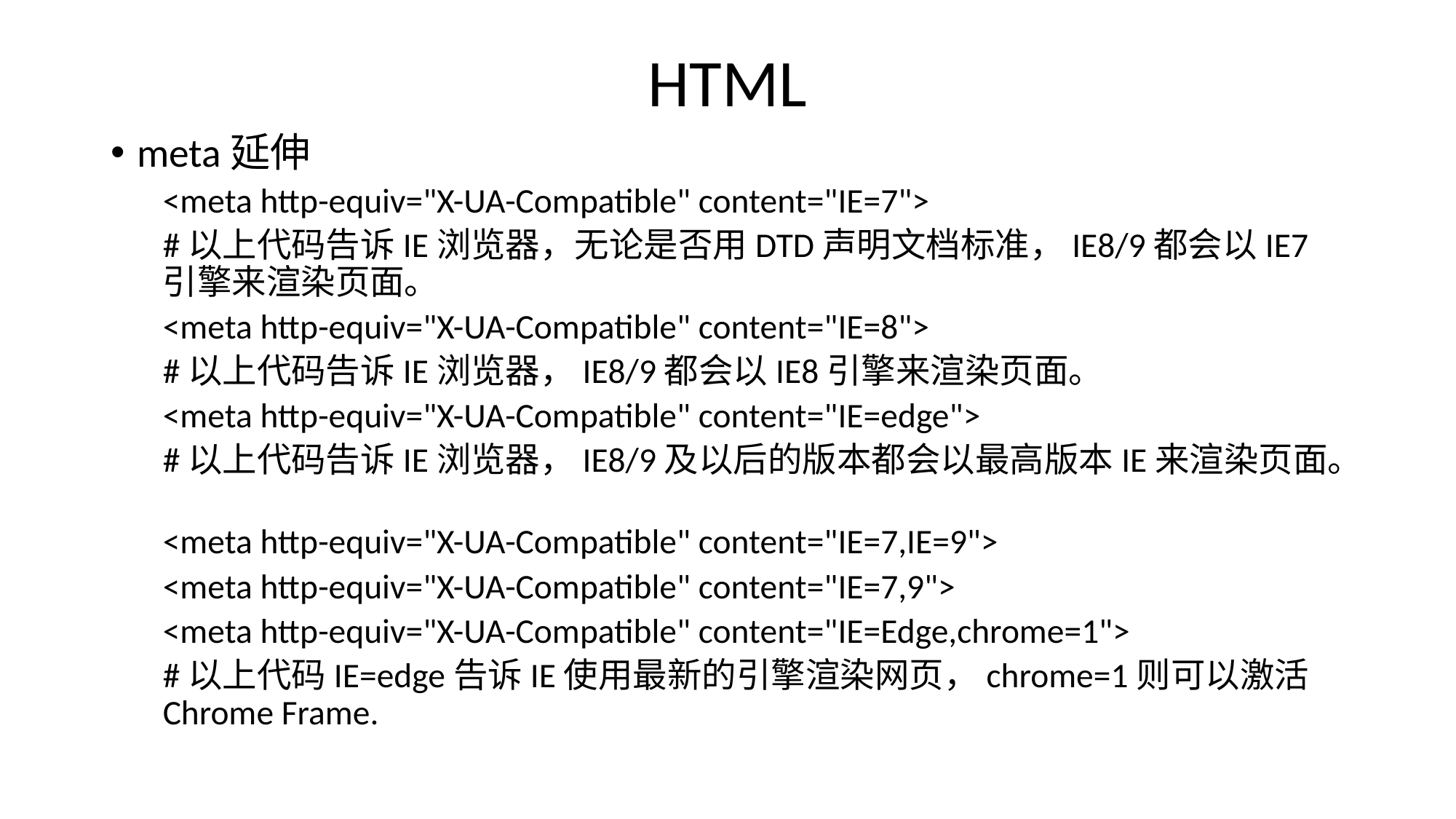

# HTML
meta延伸
<meta http-equiv="X-UA-Compatible" content="IE=7">
#以上代码告诉IE浏览器，无论是否用DTD声明文档标准，IE8/9都会以IE7引擎来渲染页面。
<meta http-equiv="X-UA-Compatible" content="IE=8">
#以上代码告诉IE浏览器，IE8/9都会以IE8引擎来渲染页面。
<meta http-equiv="X-UA-Compatible" content="IE=edge">
#以上代码告诉IE浏览器，IE8/9及以后的版本都会以最高版本IE来渲染页面。
<meta http-equiv="X-UA-Compatible" content="IE=7,IE=9">
<meta http-equiv="X-UA-Compatible" content="IE=7,9">
<meta http-equiv="X-UA-Compatible" content="IE=Edge,chrome=1">
#以上代码IE=edge告诉IE使用最新的引擎渲染网页，chrome=1则可以激活Chrome Frame.